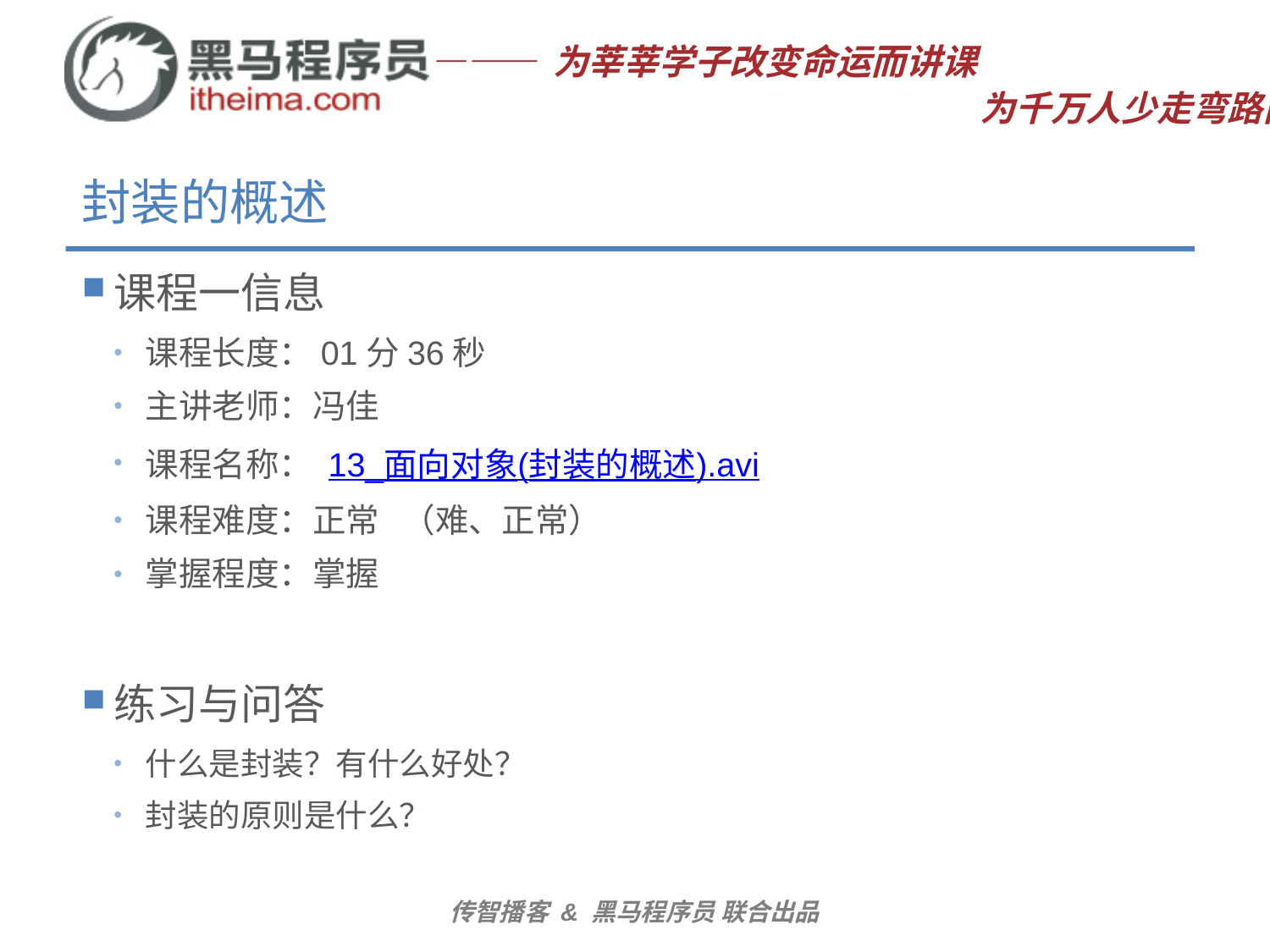

# 封装的概述
课程一信息
课程长度：01分36秒
主讲老师：冯佳
课程名称： 13_面向对象(封装的概述).avi
课程难度：正常   （难、正常）
掌握程度：掌握

练习与问答
什么是封装？有什么好处？
封装的原则是什么？